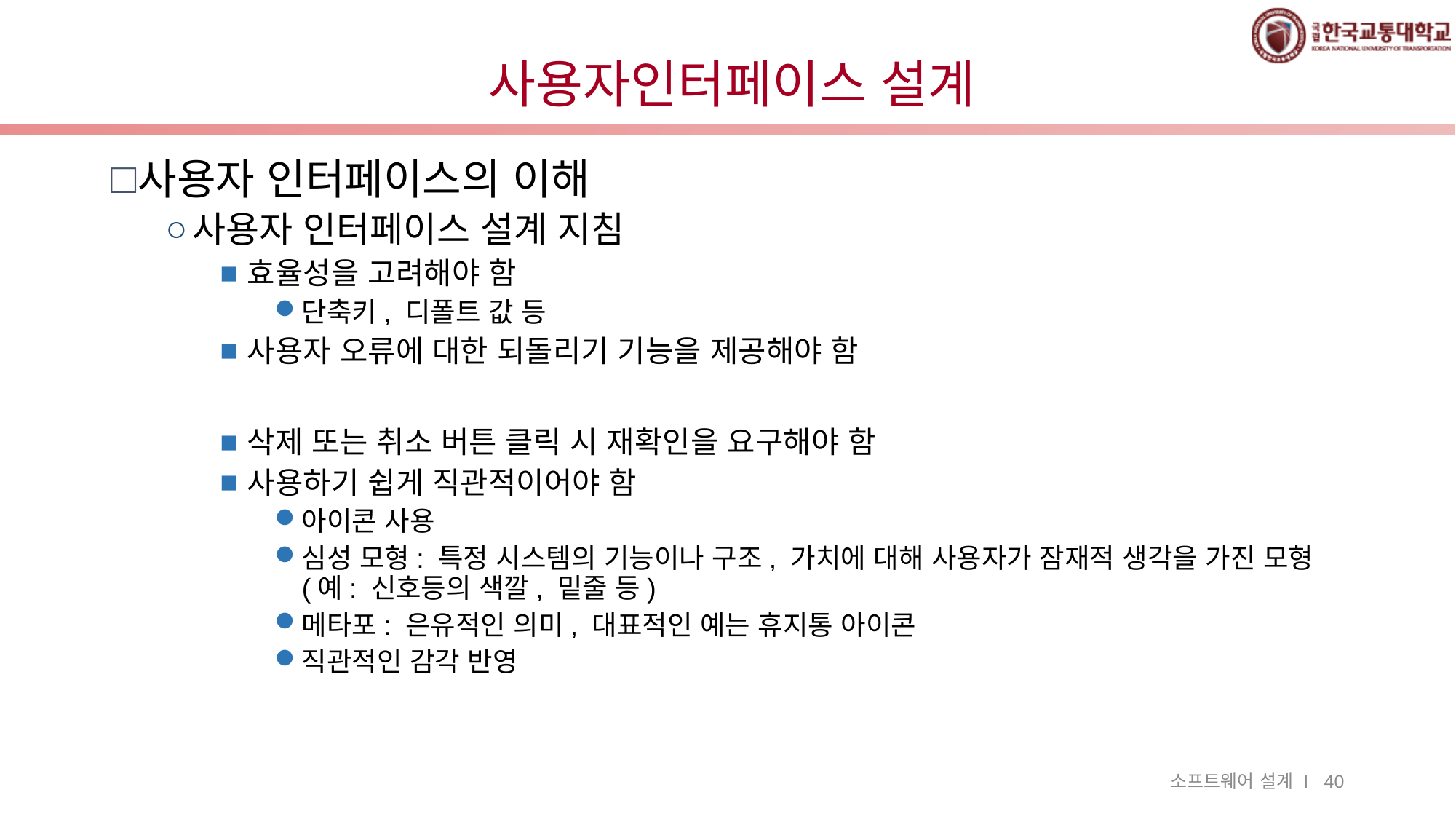

# 사용자인터페이스 설계
사용자 인터페이스의 이해
사용자 인터페이스 설계 지침
효율성을 고려해야 함
단축키, 디폴트 값 등
사용자 오류에 대한 되돌리기 기능을 제공해야 함

삭제 또는 취소 버튼 클릭 시 재확인을 요구해야 함
사용하기 쉽게 직관적이어야 함
아이콘 사용
심성 모형: 특정 시스템의 기능이나 구조, 가치에 대해 사용자가 잠재적 생각을 가진 모형(예: 신호등의 색깔, 밑줄 등)
메타포: 은유적인 의미, 대표적인 예는 휴지통 아이콘
직관적인 감각 반영
소프트웨어 설계 I   40